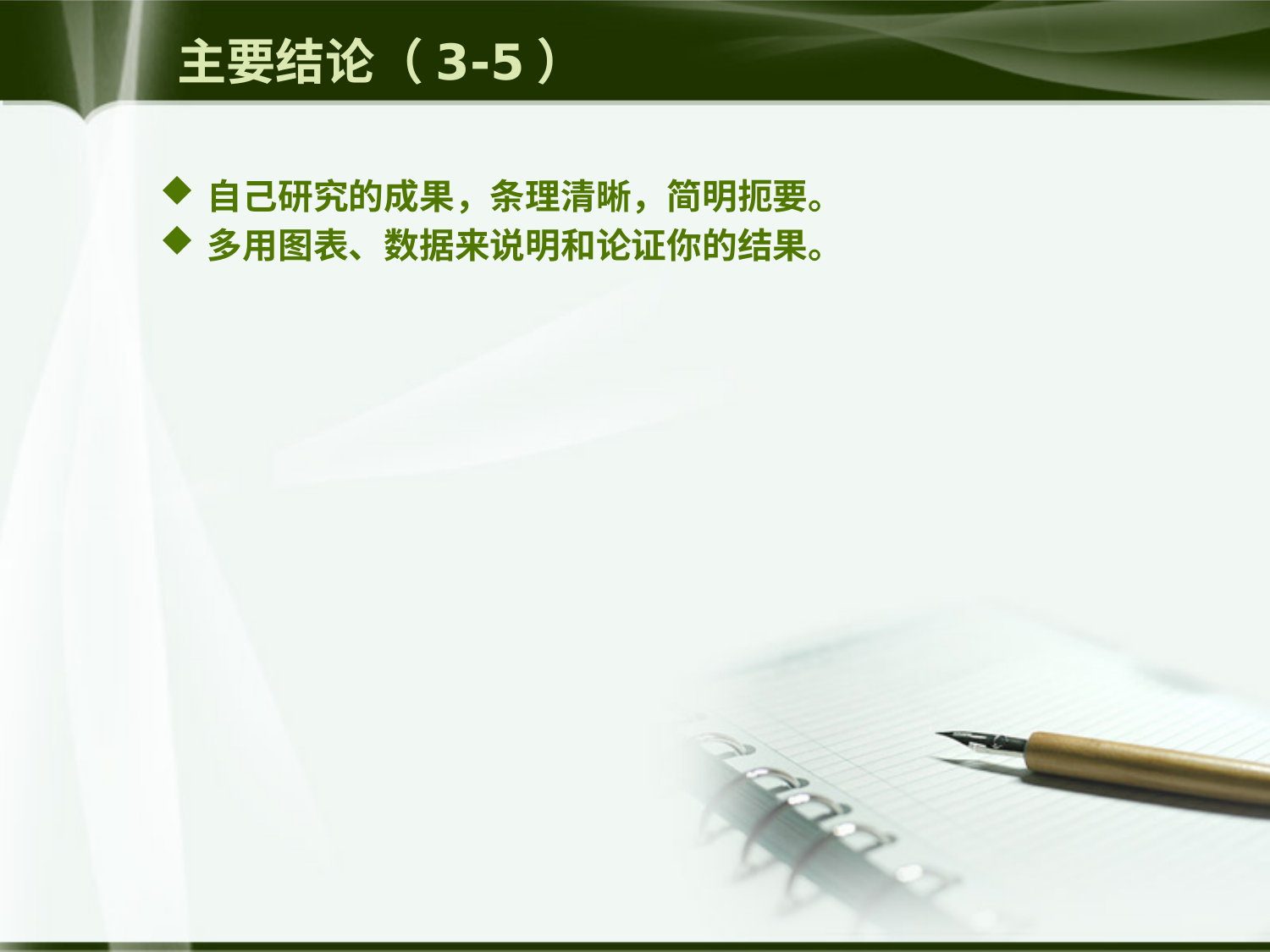

# 主要结论（3-5）
自己研究的成果，条理清晰，简明扼要。
多用图表、数据来说明和论证你的结果。